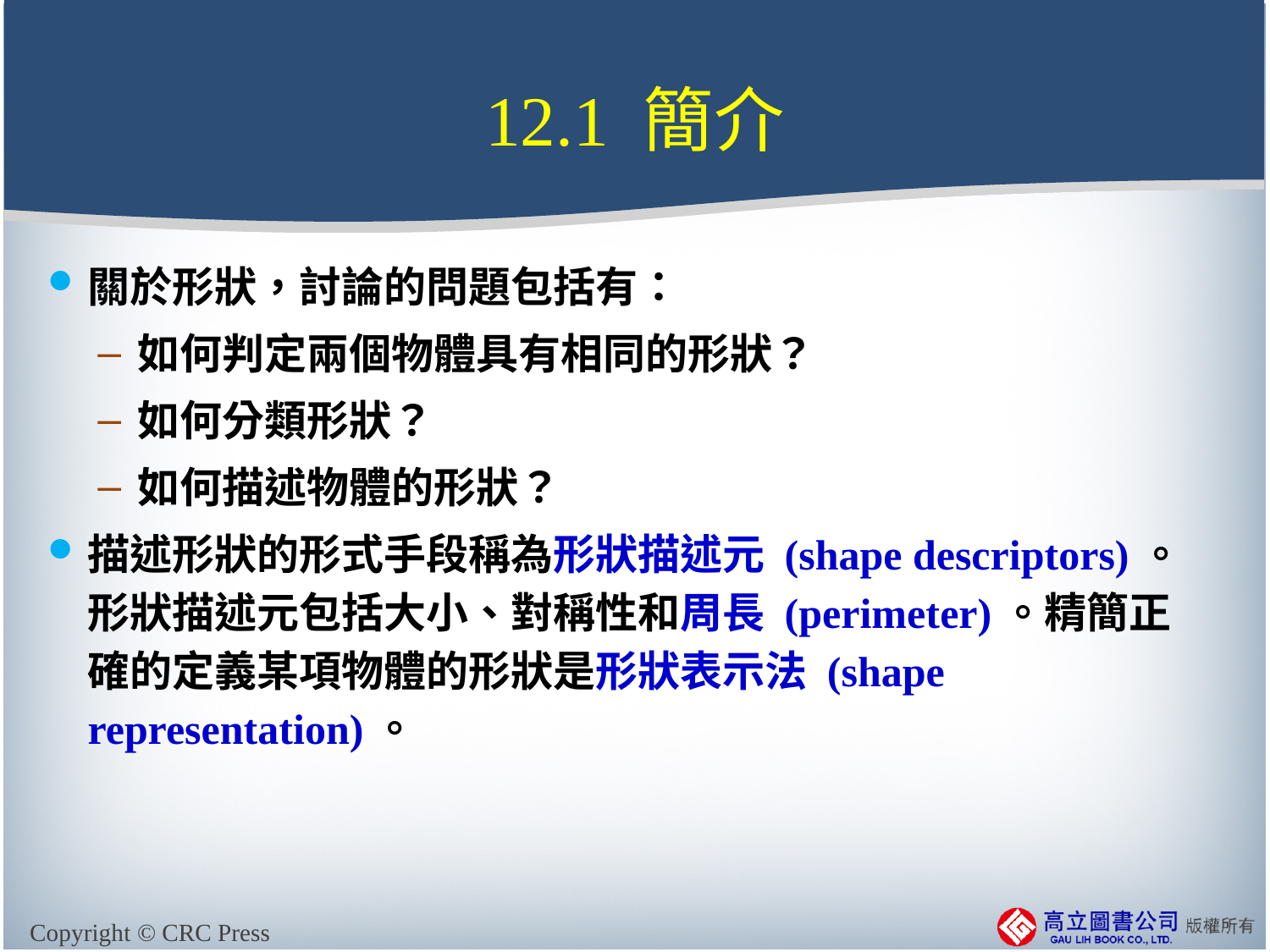

# 12.1 簡介
關於形狀，討論的問題包括有：
如何判定兩個物體具有相同的形狀？
如何分類形狀？
如何描述物體的形狀？
描述形狀的形式手段稱為形狀描述元 (shape descriptors)。形狀描述元包括大小、對稱性和周長 (perimeter)。精簡正確的定義某項物體的形狀是形狀表示法 (shape representation)。